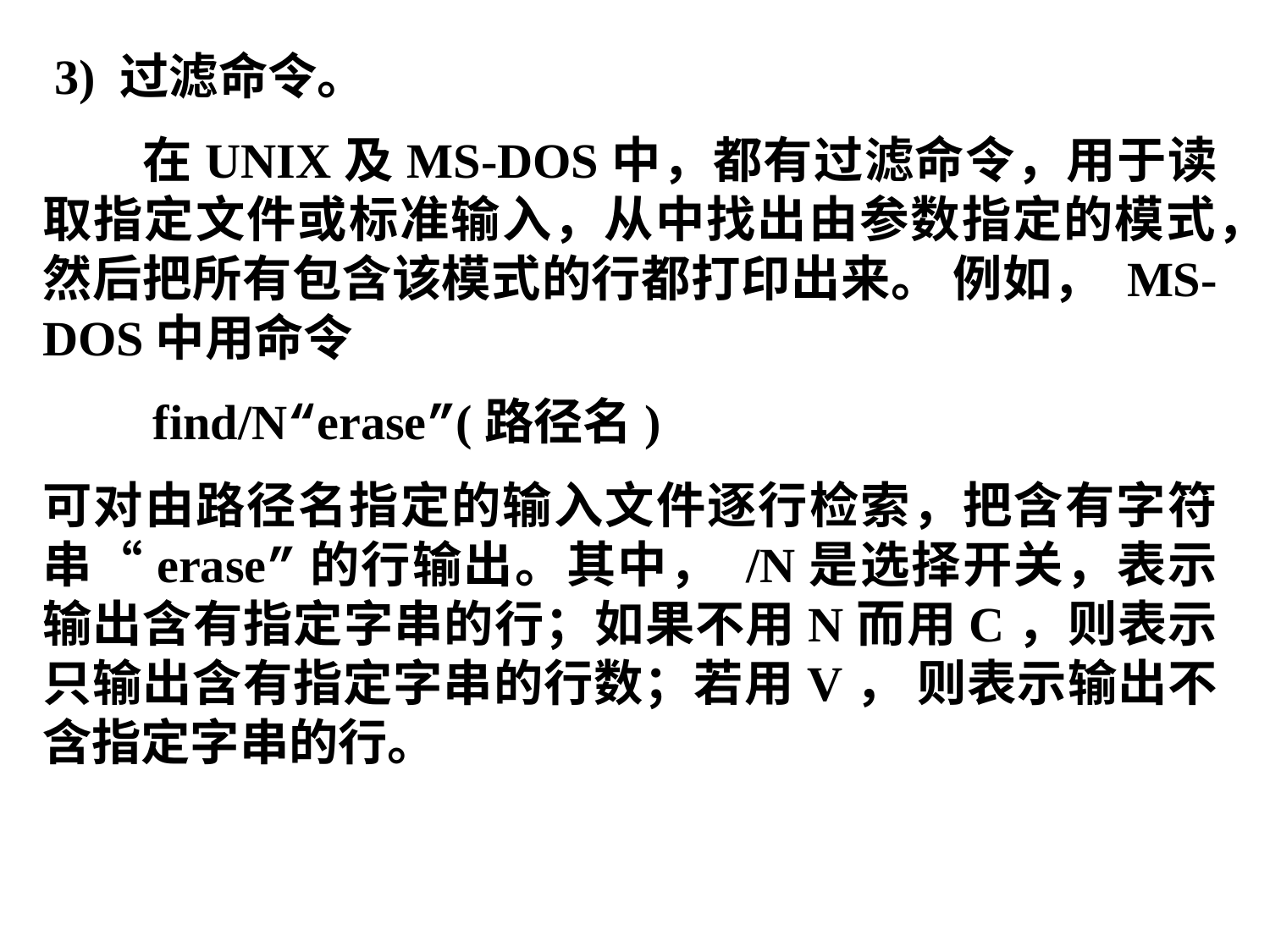

3) 过滤命令。
       在UNIX及MS-DOS中，都有过滤命令，用于读取指定文件或标准输入，从中找出由参数指定的模式，然后把所有包含该模式的行都打印出来。 例如， MS-DOS中用命令
         find/N“erase”(路径名)
可对由路径名指定的输入文件逐行检索，把含有字符串“erase”的行输出。其中， /N是选择开关，表示输出含有指定字串的行；如果不用N而用C，则表示只输出含有指定字串的行数；若用V， 则表示输出不含指定字串的行。